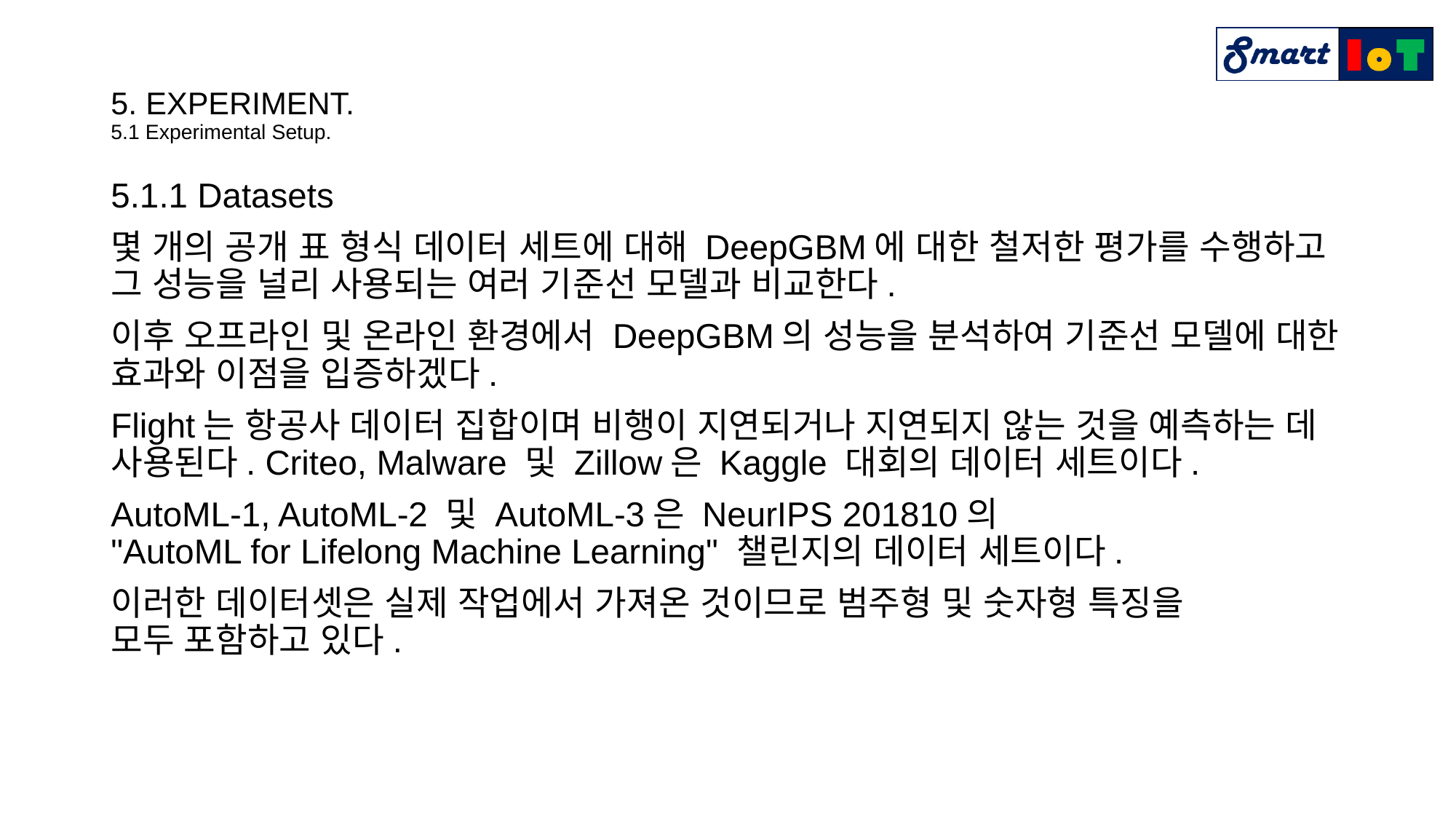

# 5. EXPERIMENT. 5.1 Experimental Setup.
5.1.1 Datasets
몇 개의 공개 표 형식 데이터 세트에 대해 DeepGBM에 대한 철저한 평가를 수행하고
그 성능을 널리 사용되는 여러 기준선 모델과 비교한다.
이후 오프라인 및 온라인 환경에서 DeepGBM의 성능을 분석하여 기준선 모델에 대한
효과와 이점을 입증하겠다.
Flight는 항공사 데이터 집합이며 비행이 지연되거나 지연되지 않는 것을 예측하는 데 사용된다. Criteo, Malware 및 Zillow은 Kaggle 대회의 데이터 세트이다.
AutoML-1, AutoML-2 및 AutoML-3은 NeurIPS 201810의
"AutoML for Lifelong Machine Learning" 챌린지의 데이터 세트이다.
이러한 데이터셋은 실제 작업에서 가져온 것이므로 범주형 및 숫자형 특징을
모두 포함하고 있다.